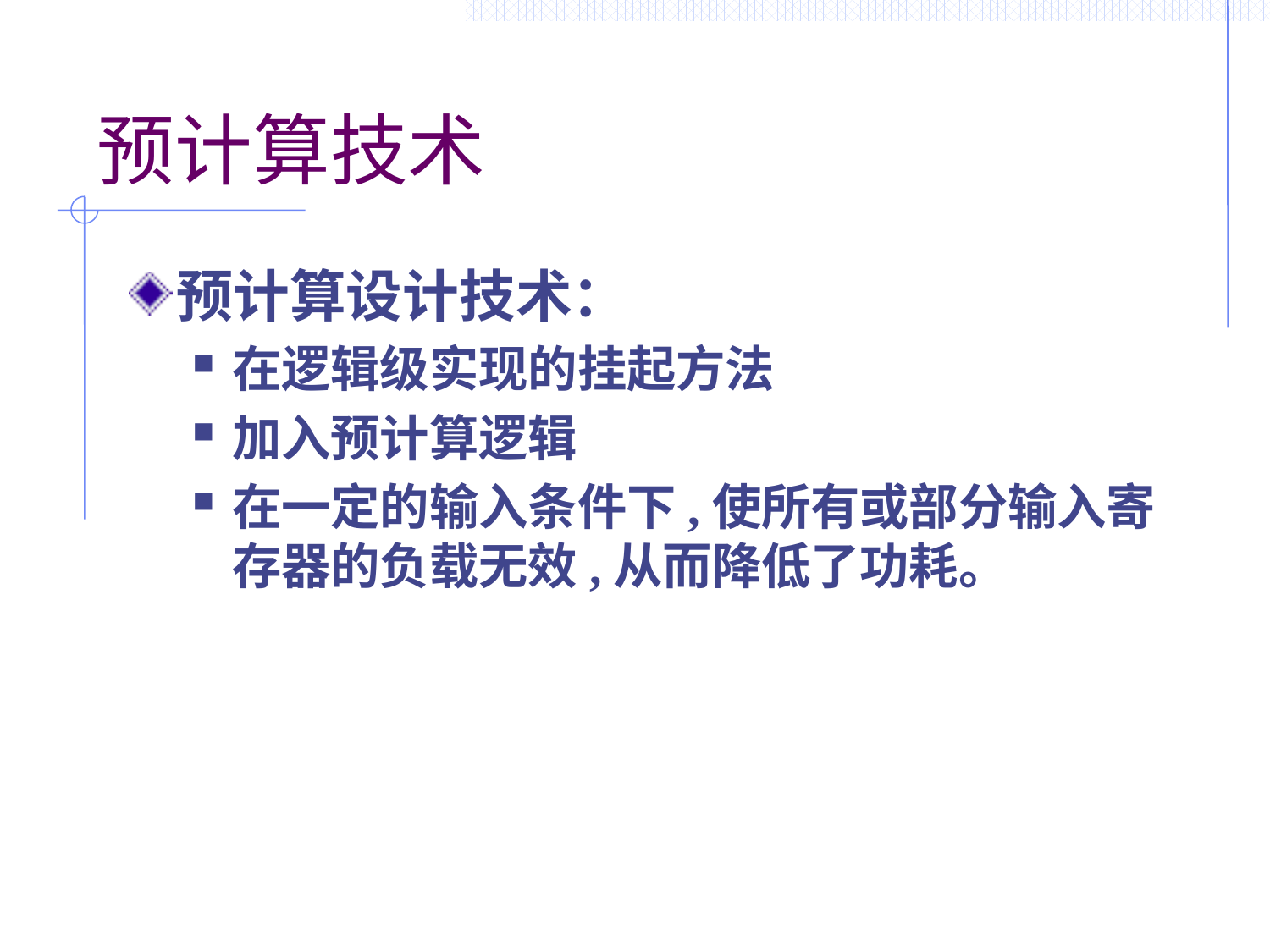

# 预计算技术
预计算设计技术：
在逻辑级实现的挂起方法
加入预计算逻辑
在一定的输入条件下,使所有或部分输入寄存器的负载无效,从而降低了功耗。